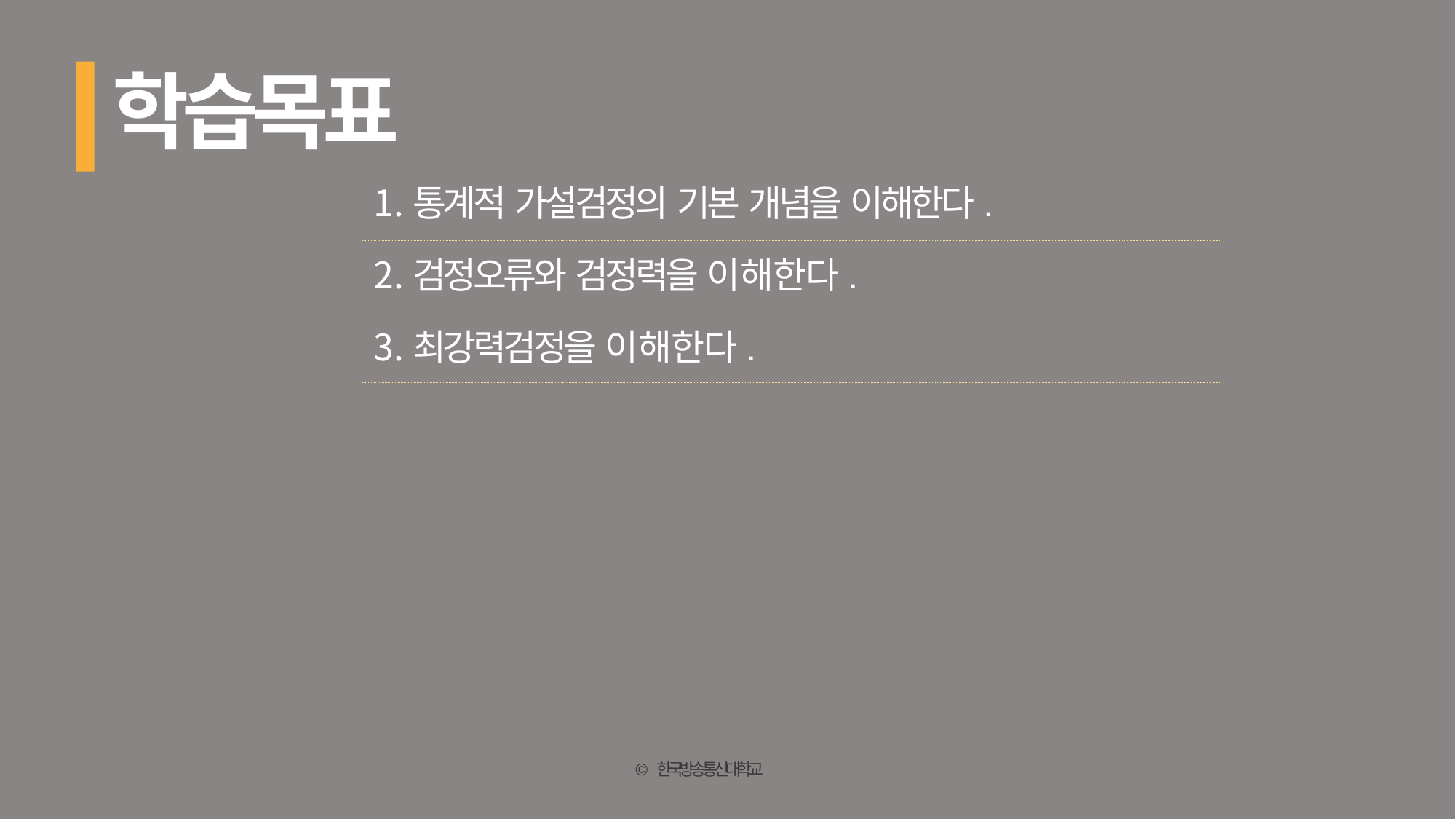

# 학습목표

통계적 가설검정의 기본 개념을 이해한다.
검정오류와 검정력을 이해한다.
최강력검정을 이해한다.

© 한국방송통신대학교